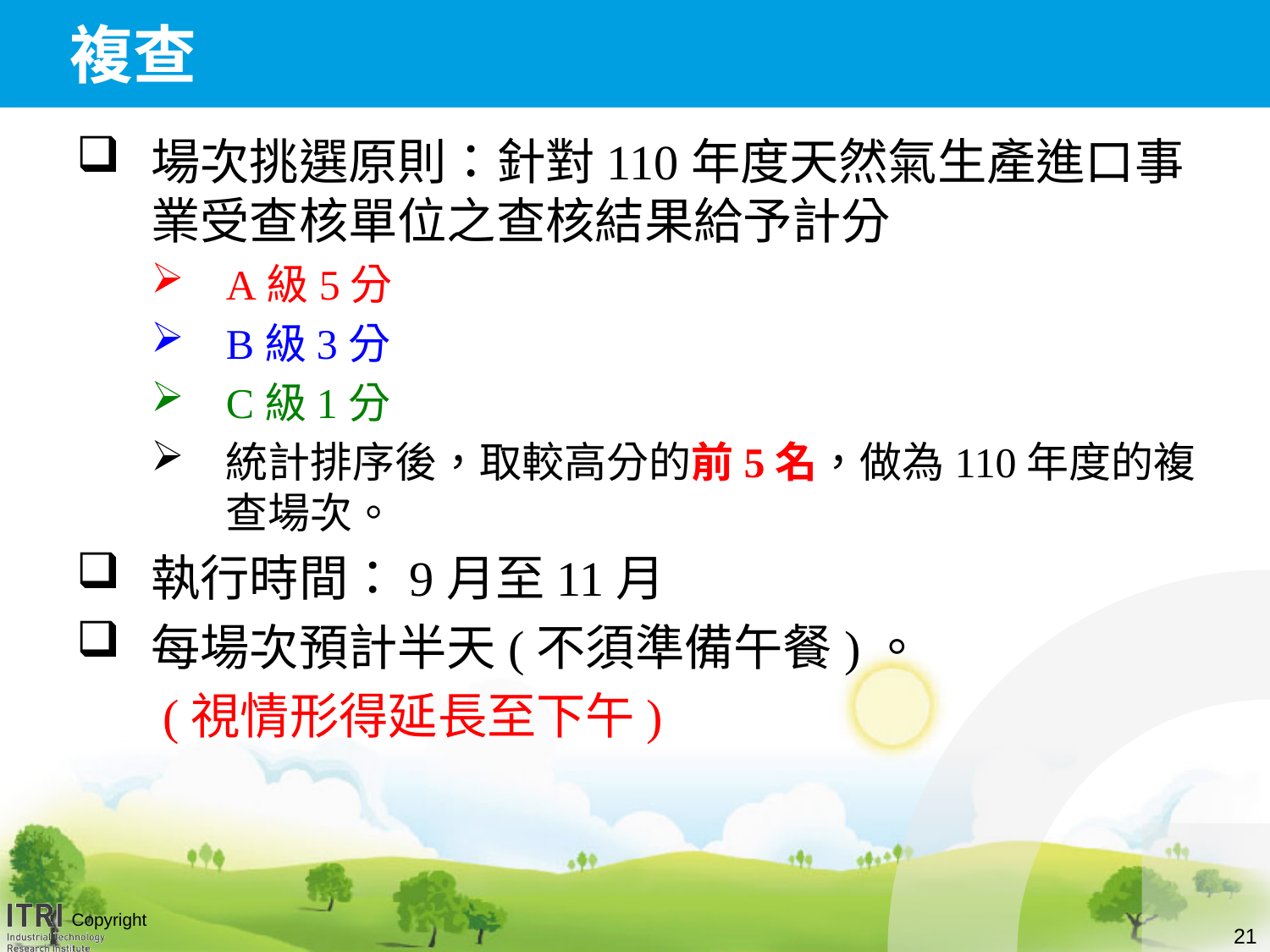

# 複查
場次挑選原則：針對110年度天然氣生產進口事業受查核單位之查核結果給予計分
A級5分
B級3分
C級1分
統計排序後，取較高分的前5名，做為110年度的複查場次。
執行時間：9月至11月
每場次預計半天(不須準備午餐)。
(視情形得延長至下午)
21